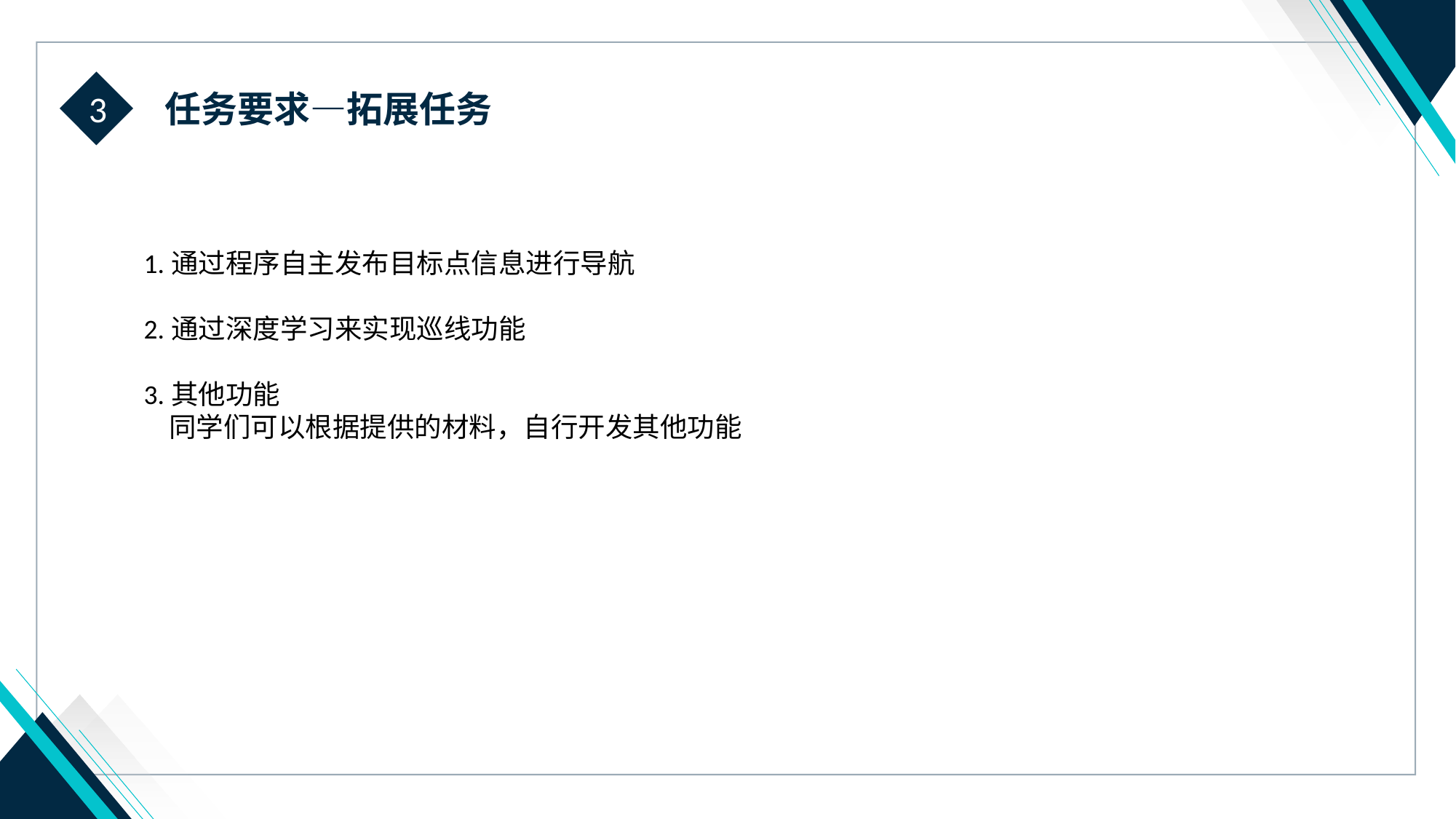

3
任务要求—拓展任务
1.通过程序自主发布目标点信息进行导航

2.通过深度学习来实现巡线功能

3.其他功能
   同学们可以根据提供的材料，自行开发其他功能